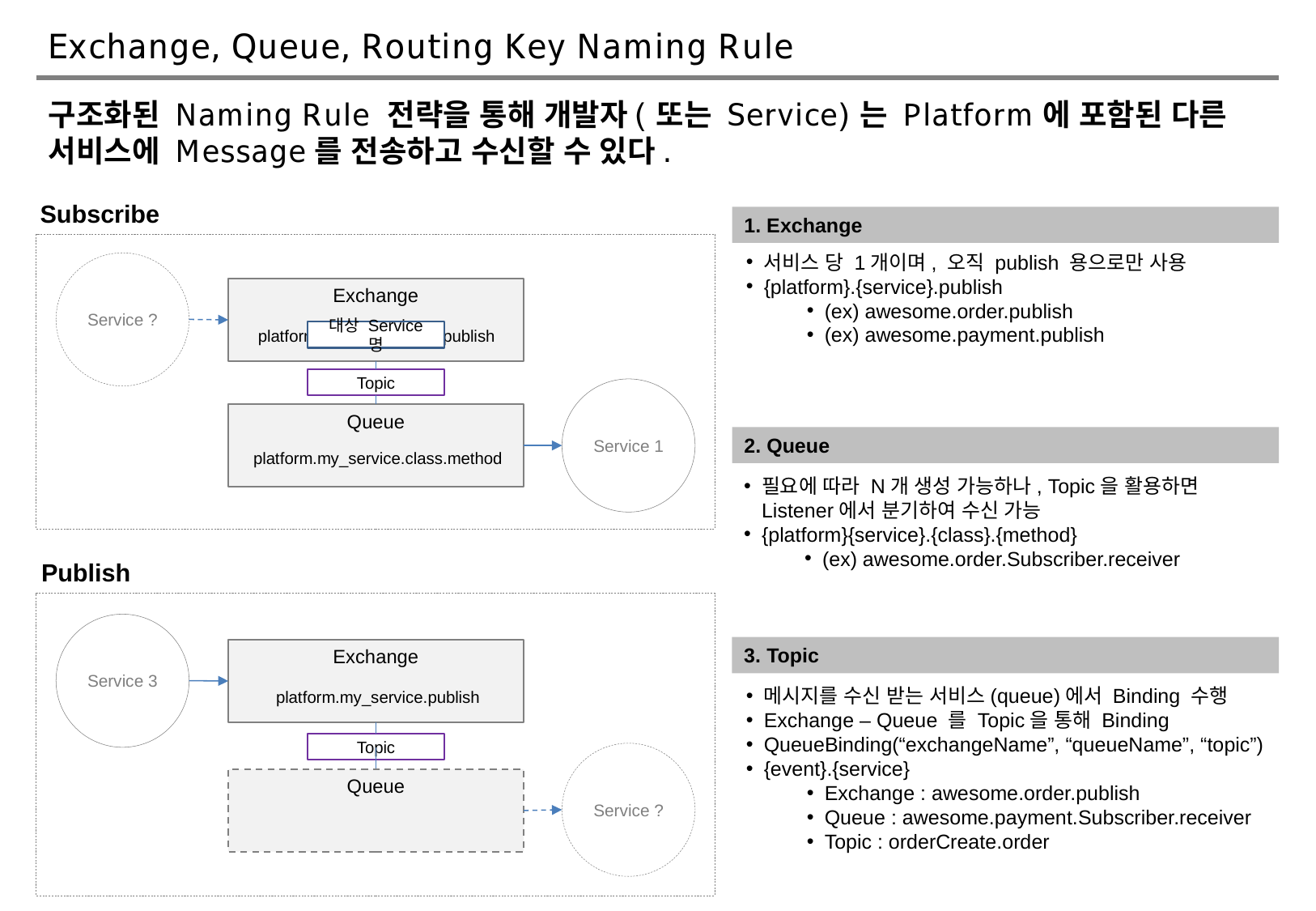

# Exchange, Queue, Routing Key Naming Rule
구조화된 Naming Rule 전략을 통해 개발자(또는 Service)는 Platform에 포함된 다른 서비스에 Message를 전송하고 수신할 수 있다.
Subscribe
1. Exchange

서비스 당 1개이며, 오직 publish 용으로만 사용
{platform}.{service}.publish
(ex) awesome.order.publish
(ex) awesome.payment.publish

Service ?
Exchange
platform.                         .publish
대상 Service 명
Topic
Service 1
Queue
2. Queue
platform.my_service.class.method
필요에 따라 N개 생성 가능하나, Topic을 활용하면 Listener에서 분기하여 수신 가능
{platform}{service}.{class}.{method}
(ex) awesome.order.Subscriber.receiver
Publish

Service 3
3. Topic
Exchange
메시지를 수신 받는 서비스(queue)에서 Binding 수행
Exchange – Queue 를 Topic을 통해 Binding
QueueBinding(“exchangeName”, “queueName”, “topic”)
{event}.{service}
Exchange : awesome.order.publish
Queue : awesome.payment.Subscriber.receiver
Topic : orderCreate.order
platform.my_service.publish
Topic
Service ?
Queue